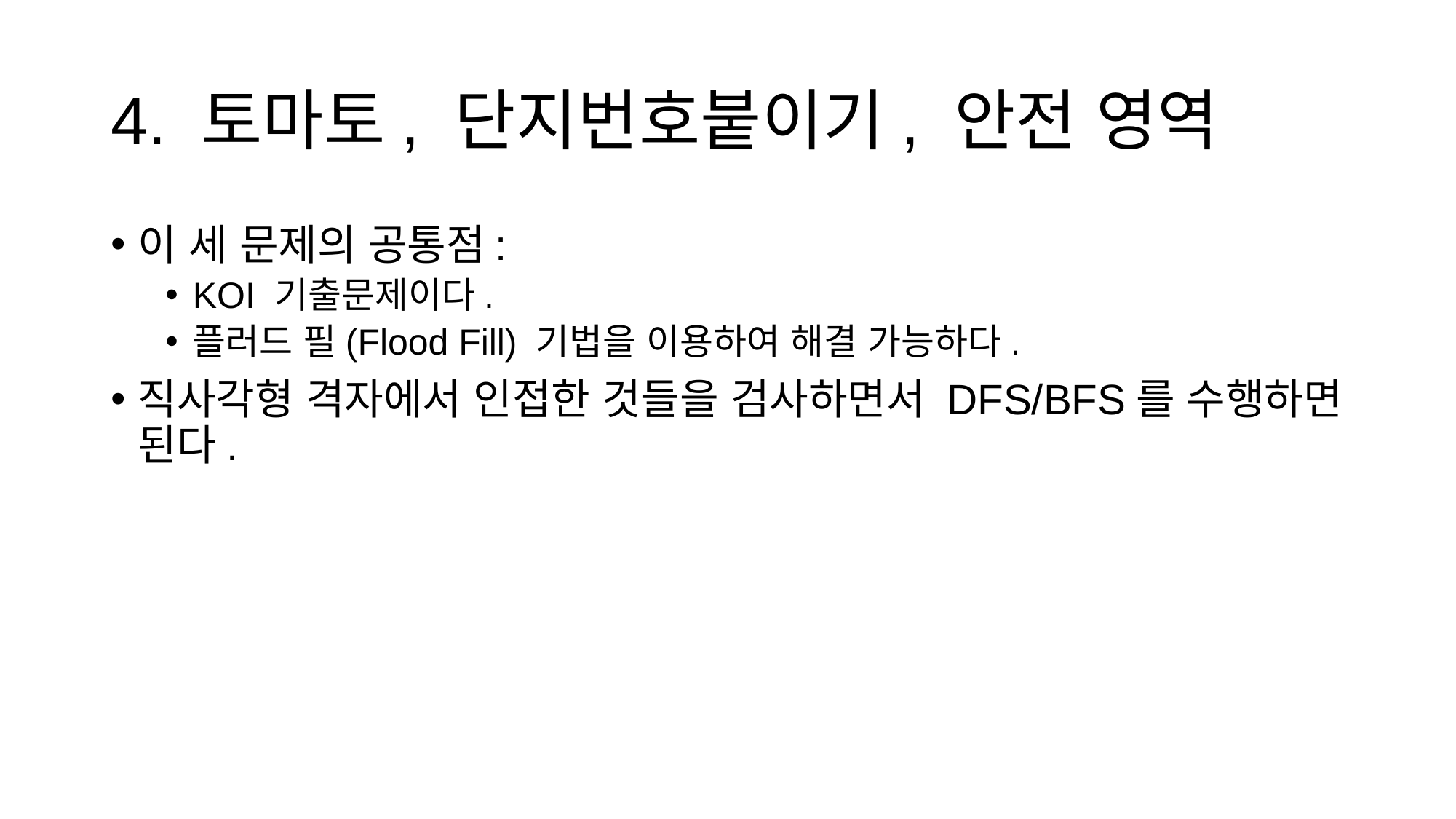

# 4. 토마토, 단지번호붙이기, 안전 영역
이 세 문제의 공통점:
KOI 기출문제이다.
플러드 필(Flood Fill) 기법을 이용하여 해결 가능하다.
직사각형 격자에서 인접한 것들을 검사하면서 DFS/BFS를 수행하면 된다.